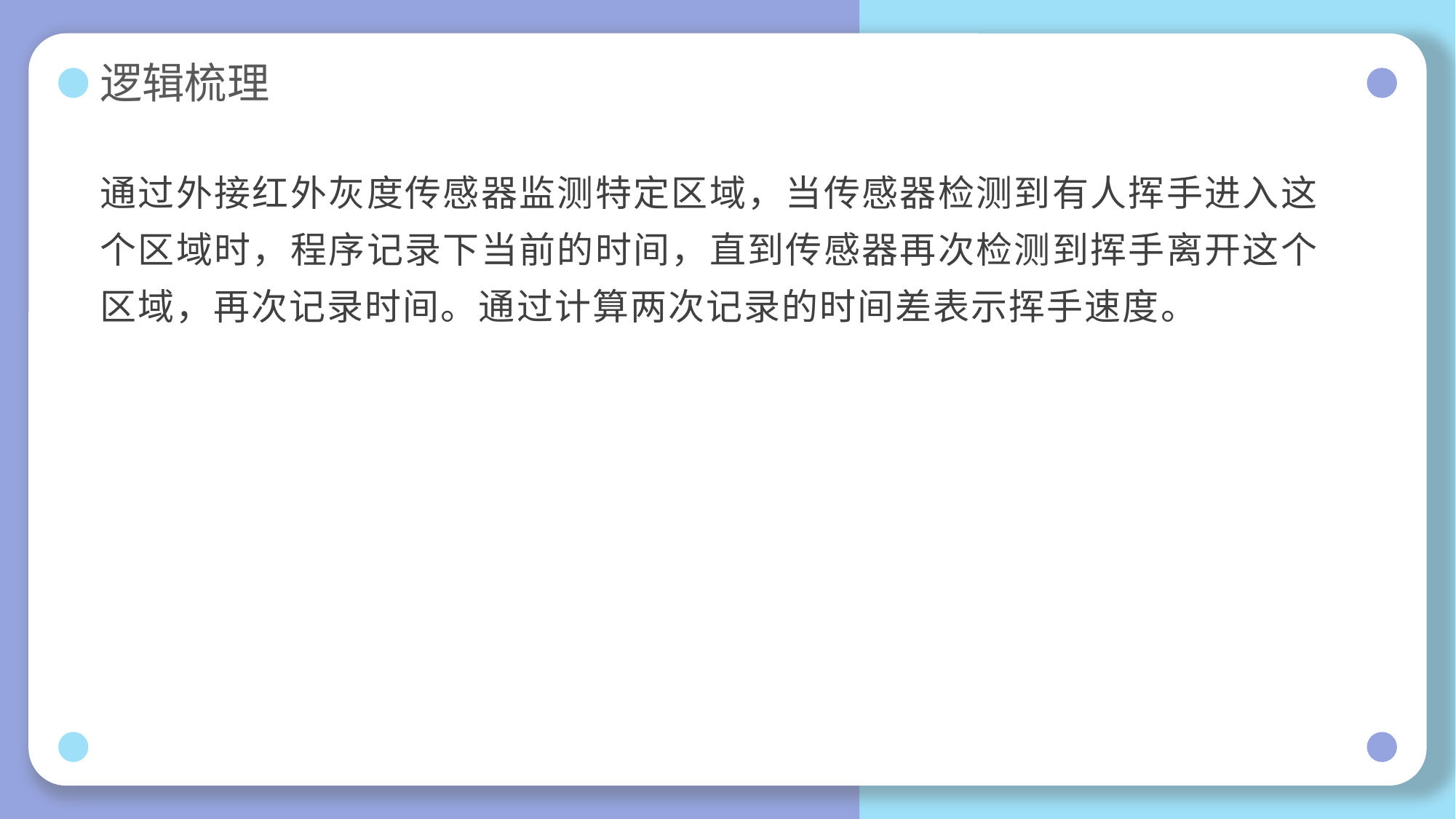

# 逻辑梳理
通过外接红外灰度传感器监测特定区域，当传感器检测到有人挥手进入这个区域时，程序记录下当前的时间，直到传感器再次检测到挥手离开这个区域，再次记录时间。通过计算两次记录的时间差表示挥手速度。